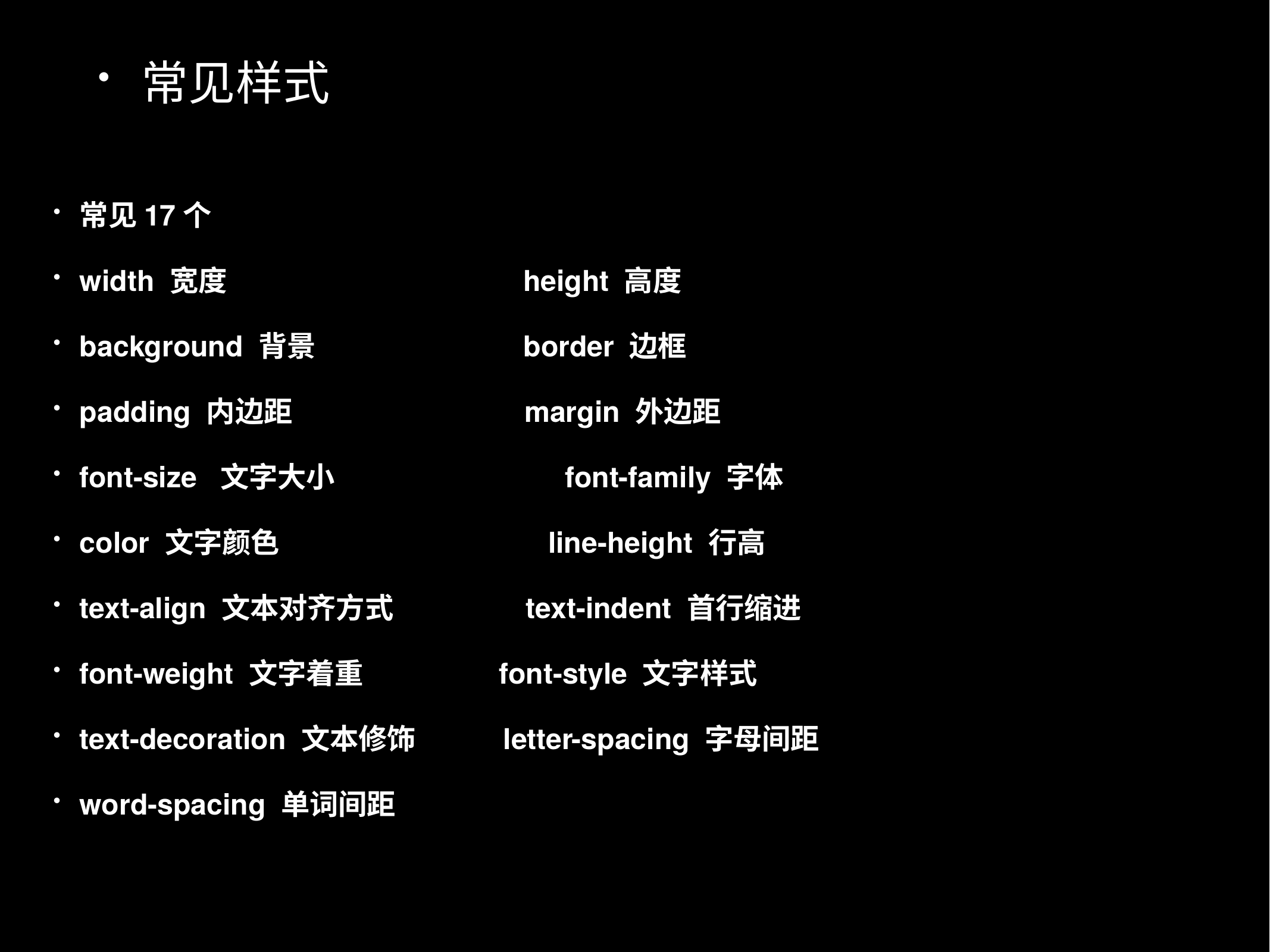

# 常见样式

常见17个
width 宽度                                    height 高度
background 背景                         border 边框
padding 内边距                            margin 外边距
font-size  文字大小                	    font-family 字体
color 文字颜色                	             line-height 行高
text-align 文本对齐方式         	text-indent 首行缩进
font-weight 文字着重                font-style 文字样式
text-decoration 文本修饰          letter-spacing 字母间距
word-spacing 单词间距